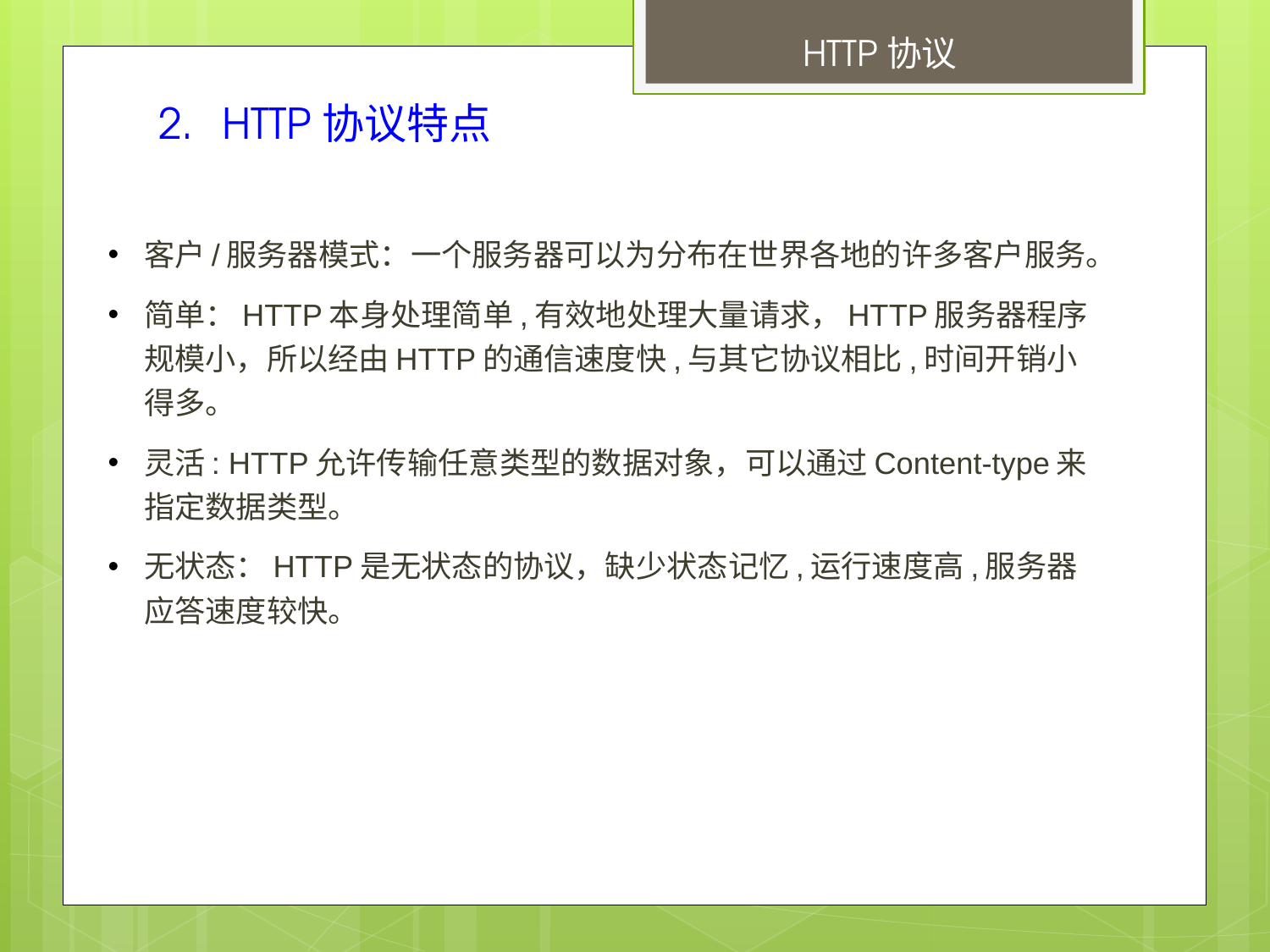

HTTP协议
HTTP协议特点
客户/服务器模式：一个服务器可以为分布在世界各地的许多客户服务。
简单：HTTP本身处理简单,有效地处理大量请求，HTTP服务器程序规模小，所以经由HTTP的通信速度快,与其它协议相比,时间开销小得多。
灵活: HTTP允许传输任意类型的数据对象，可以通过Content-type来指定数据类型。
无状态：HTTP是无状态的协议，缺少状态记忆,运行速度高,服务器应答速度较快。